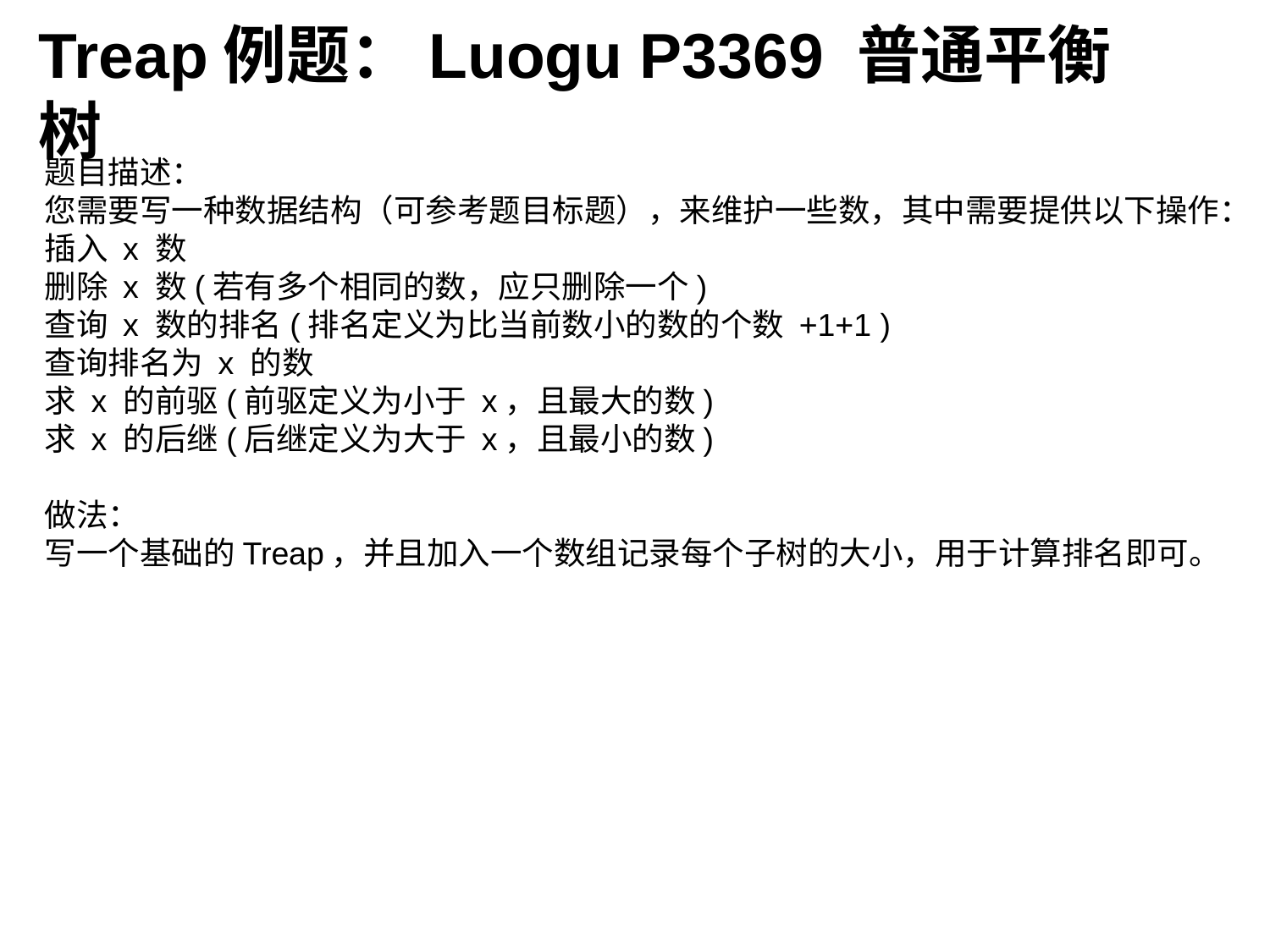

# Treap例题：Luogu P3369 普通平衡树
题目描述：
您需要写一种数据结构（可参考题目标题），来维护一些数，其中需要提供以下操作：
插入 x 数
删除 x 数(若有多个相同的数，应只删除一个)
查询 x 数的排名(排名定义为比当前数小的数的个数 +1+1 )
查询排名为 x 的数
求 x 的前驱(前驱定义为小于 x，且最大的数)
求 x 的后继(后继定义为大于 x，且最小的数)

做法：
写一个基础的Treap，并且加入一个数组记录每个子树的大小，用于计算排名即可。